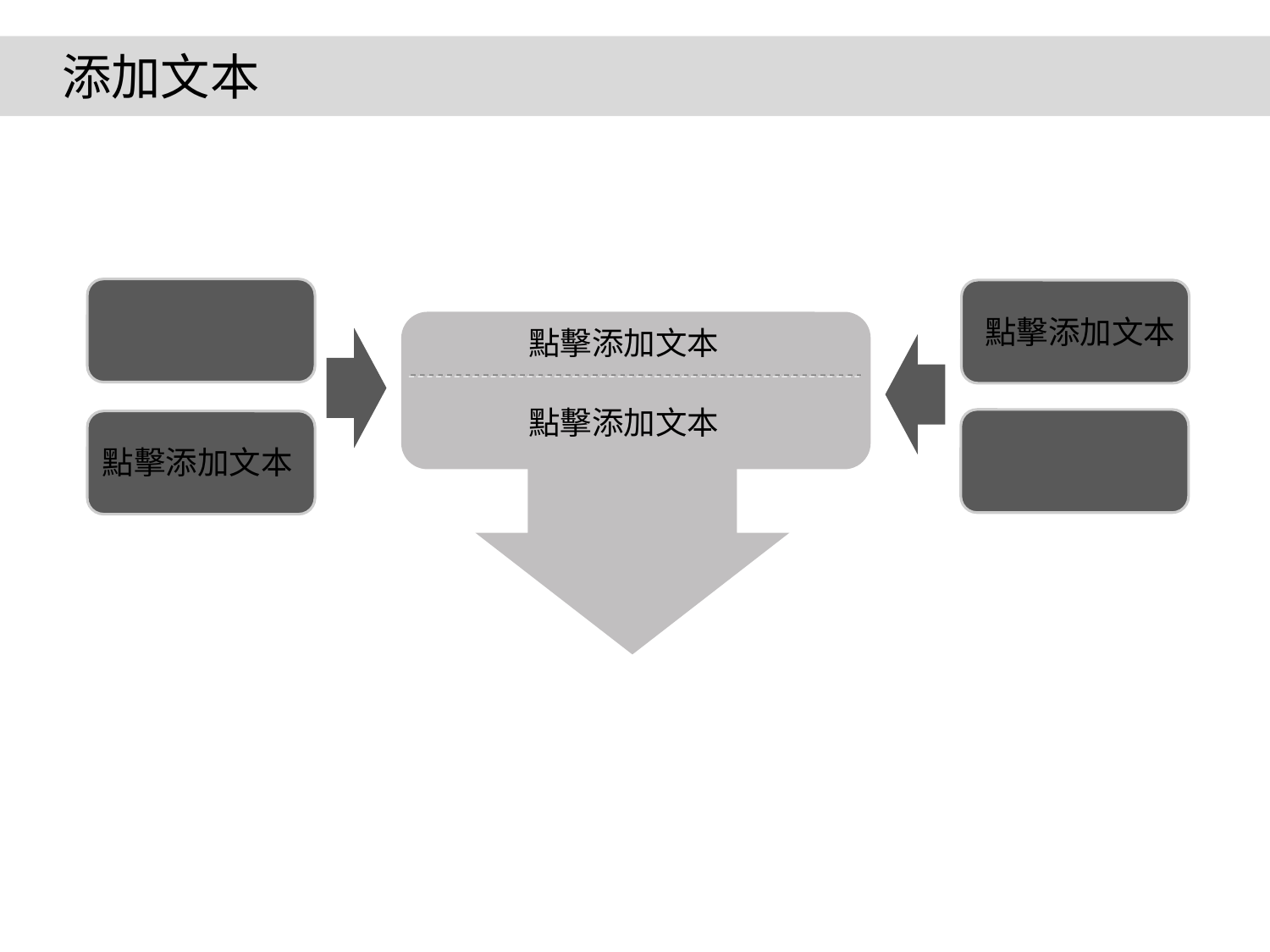

添加文本
點擊添加文本

點擊添加文本

點擊添加文本

點擊添加文本

點擊添加文本
點擊添加文本
點擊添加文本
點擊添加文本